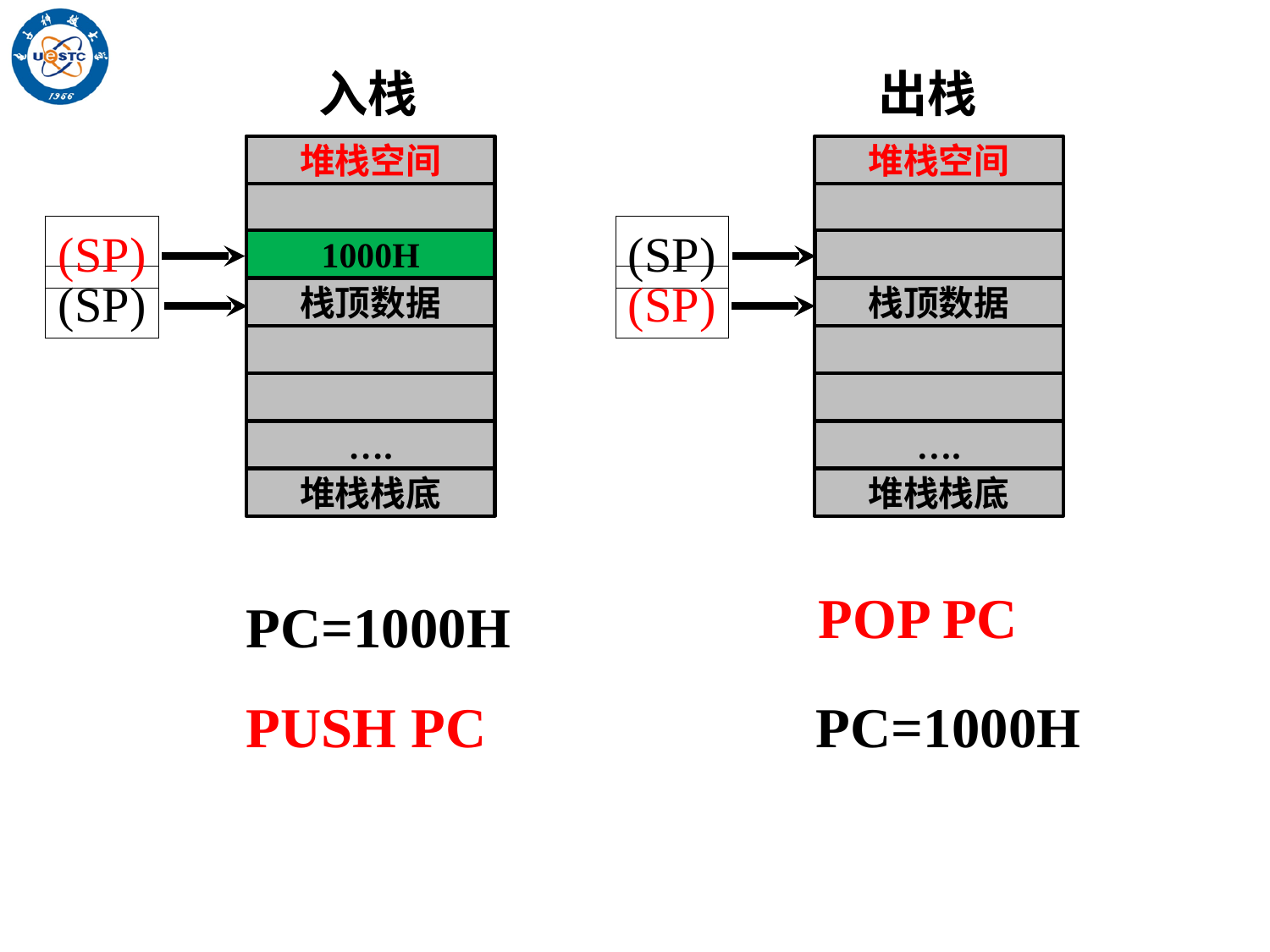

入栈
出栈
堆栈空间

栈顶数据

….

堆栈栈底

堆栈空间

1000H

栈顶数据

….

堆栈栈底

(SP)
(SP)

1000H
(SP)
(SP)
POP PC
PC=1000H
PUSH PC
PC=1000H